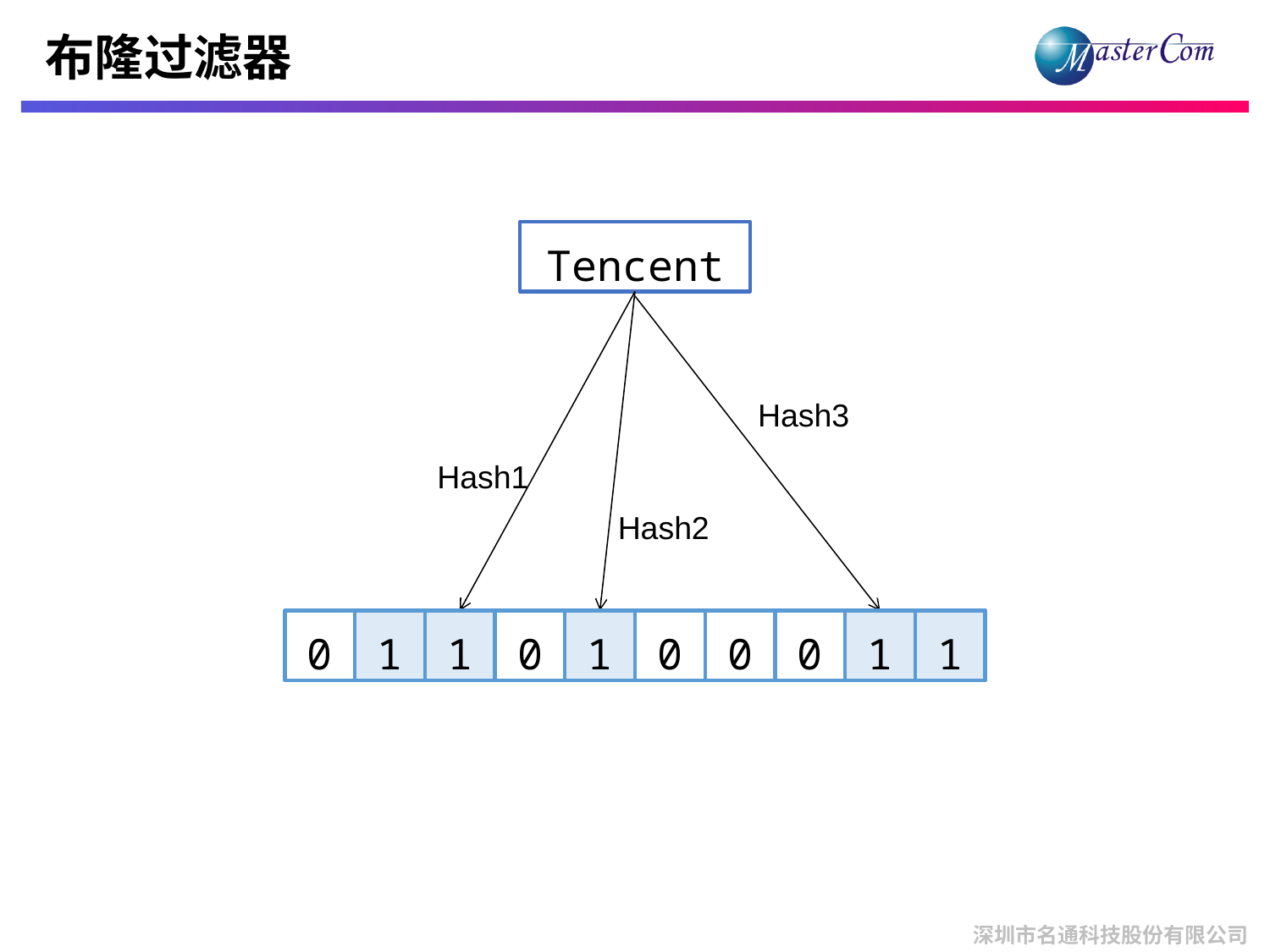

# 布隆过滤器
Tencent
Hash3
Hash1
Hash2
0
0
0
0
0
0
0
0
0
0
1
1
1
1
1